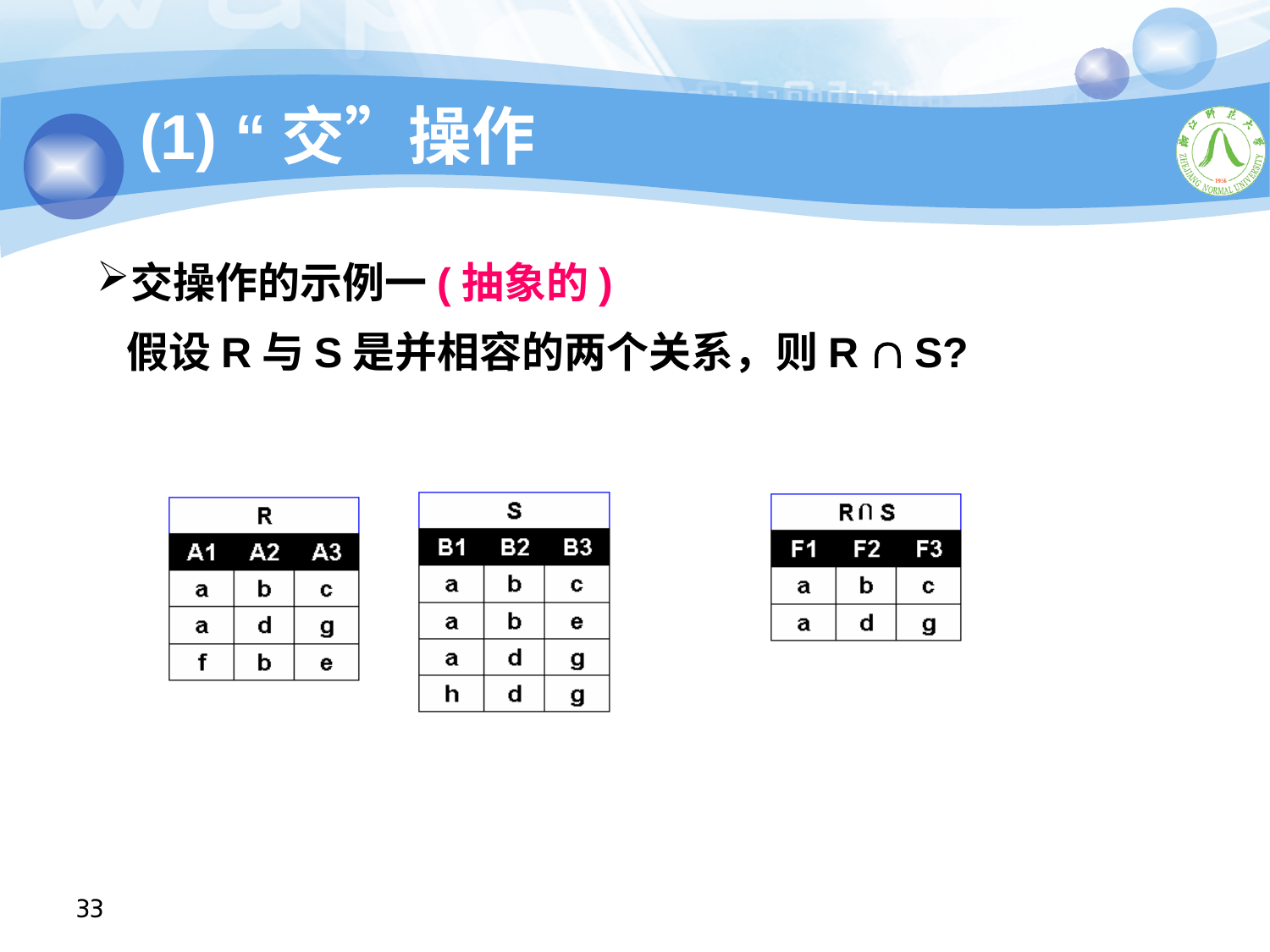

# (1) “交”操作
交操作的示例一(抽象的)
  假设R与S是并相容的两个关系，则R ∩ S?

33